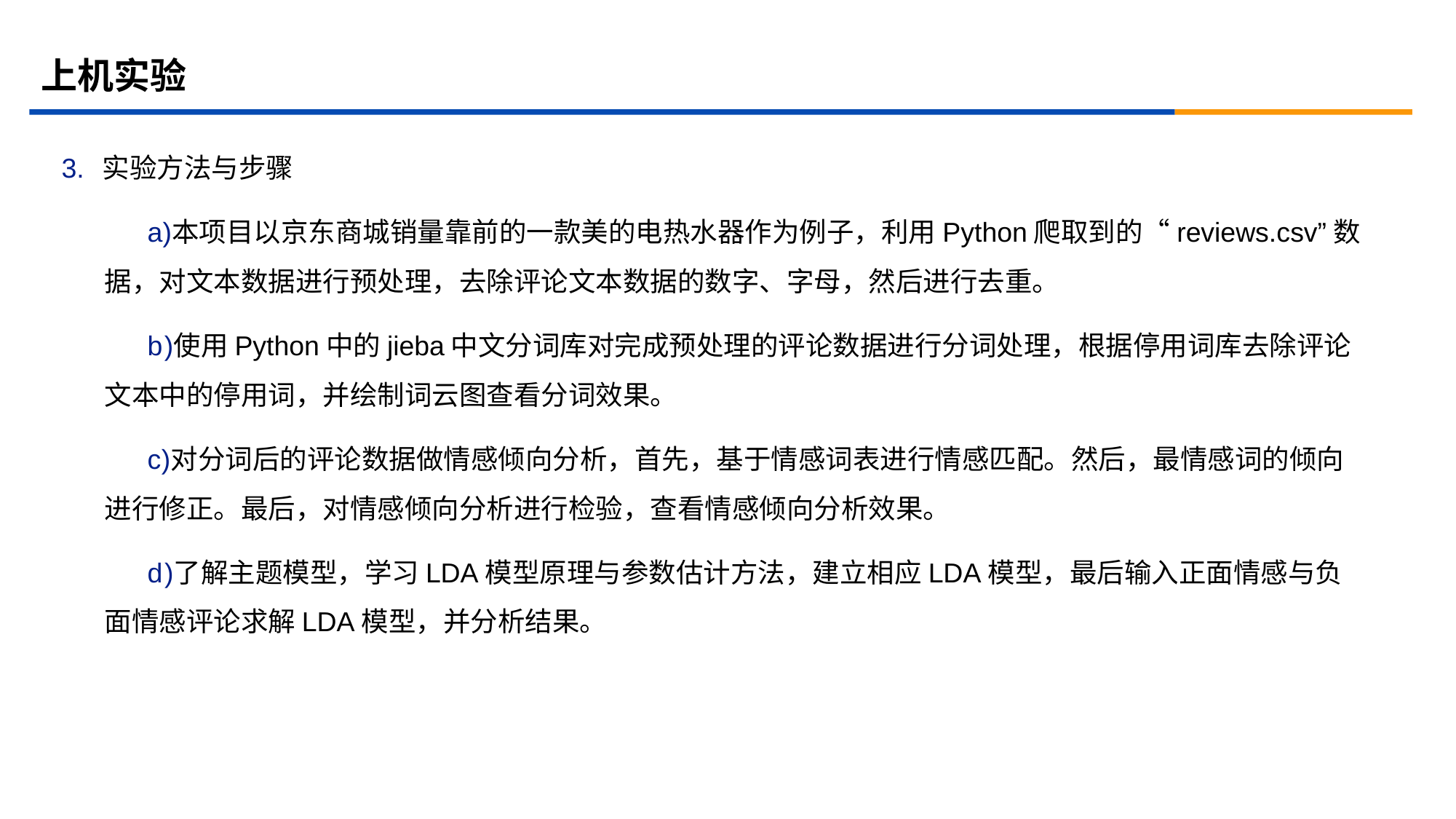

# 上机实验
实验方法与步骤
本项目以京东商城销量靠前的一款美的电热水器作为例子，利用Python爬取到的“reviews.csv”数据，对文本数据进行预处理，去除评论文本数据的数字、字母，然后进行去重。
使用Python中的jieba中文分词库对完成预处理的评论数据进行分词处理，根据停用词库去除评论文本中的停用词，并绘制词云图查看分词效果。
对分词后的评论数据做情感倾向分析，首先，基于情感词表进行情感匹配。然后，最情感词的倾向进行修正。最后，对情感倾向分析进行检验，查看情感倾向分析效果。
了解主题模型，学习LDA模型原理与参数估计方法，建立相应LDA模型，最后输入正面情感与负面情感评论求解LDA模型，并分析结果。